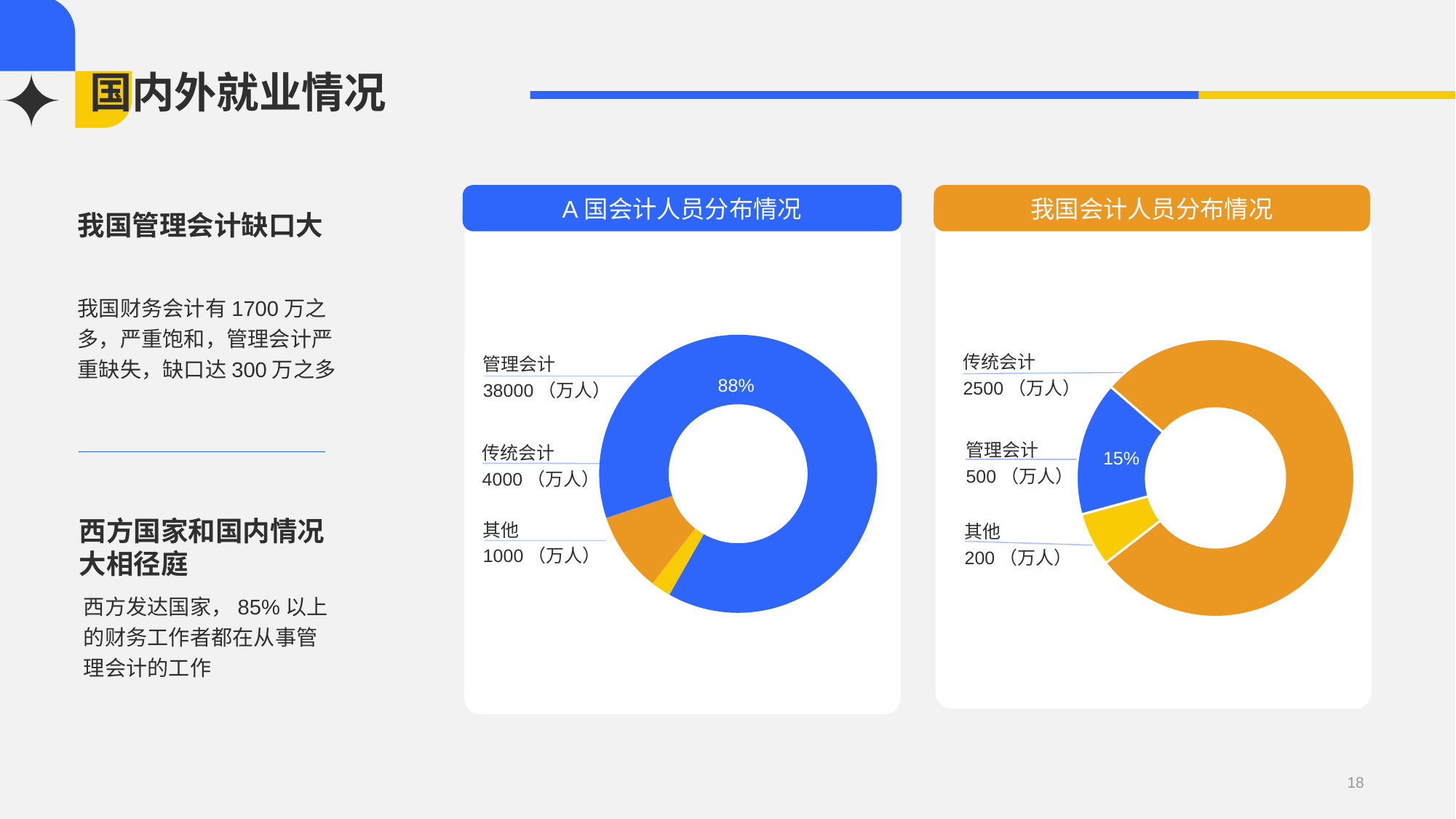

# 国内外就业情况
我国会计人员分布情况

### Chart

| Category | 人数 |
|---|---|
| 传统会计 | 2500.0 |
| 其他 | 200.0 |
| 管理会计 | 500.0 |
传统会计
2500（万人）
管理会计
500（万人）
15%
其他
200（万人）
A国会计人员分布情况

### Chart

| Category | 人数 |
|---|---|
| 传统会计 | 0.4 |
| 管理会计 | 3.8 |
| 其他 | 0.1 |
管理会计
38000（万人）
88%
传统会计
4000（万人）
其他
1000（万人）
我国管理会计缺口大
我国财务会计有1700万之多，严重饱和，管理会计严重缺失，缺口达300万之多
西方国家和国内情况大相径庭
西方发达国家，85%以上的财务工作者都在从事管理会计的工作
18